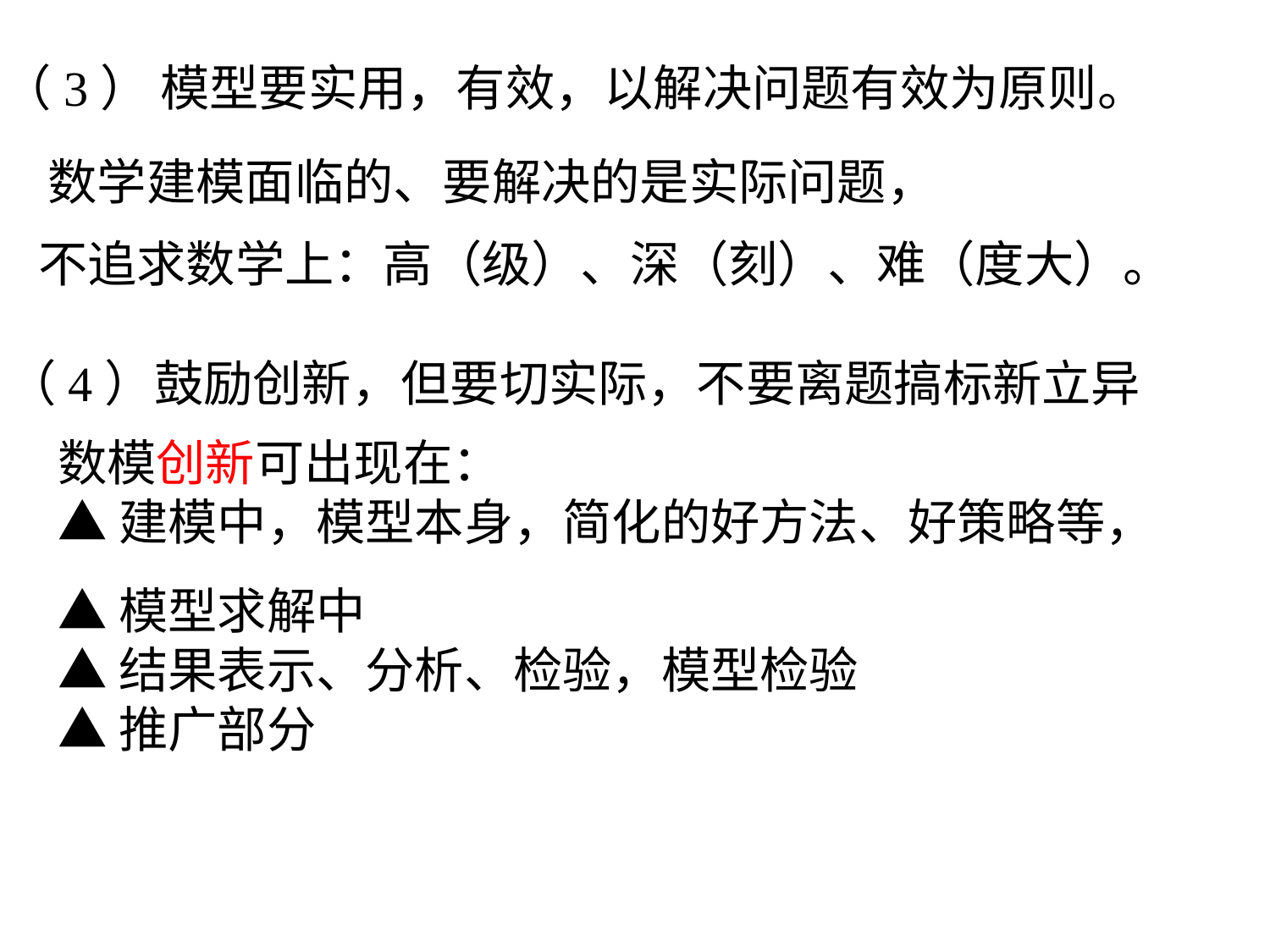

（3） 模型要实用，有效，以解决问题有效为原则。
数学建模面临的、要解决的是实际问题，
不追求数学上：高（级）、深（刻）、难（度大）。
（4）鼓励创新，但要切实际，不要离题搞标新立异
数模创新可出现在：
▲建模中，模型本身，简化的好方法、好策略等，
▲模型求解中
▲结果表示、分析、检验，模型检验
▲推广部分